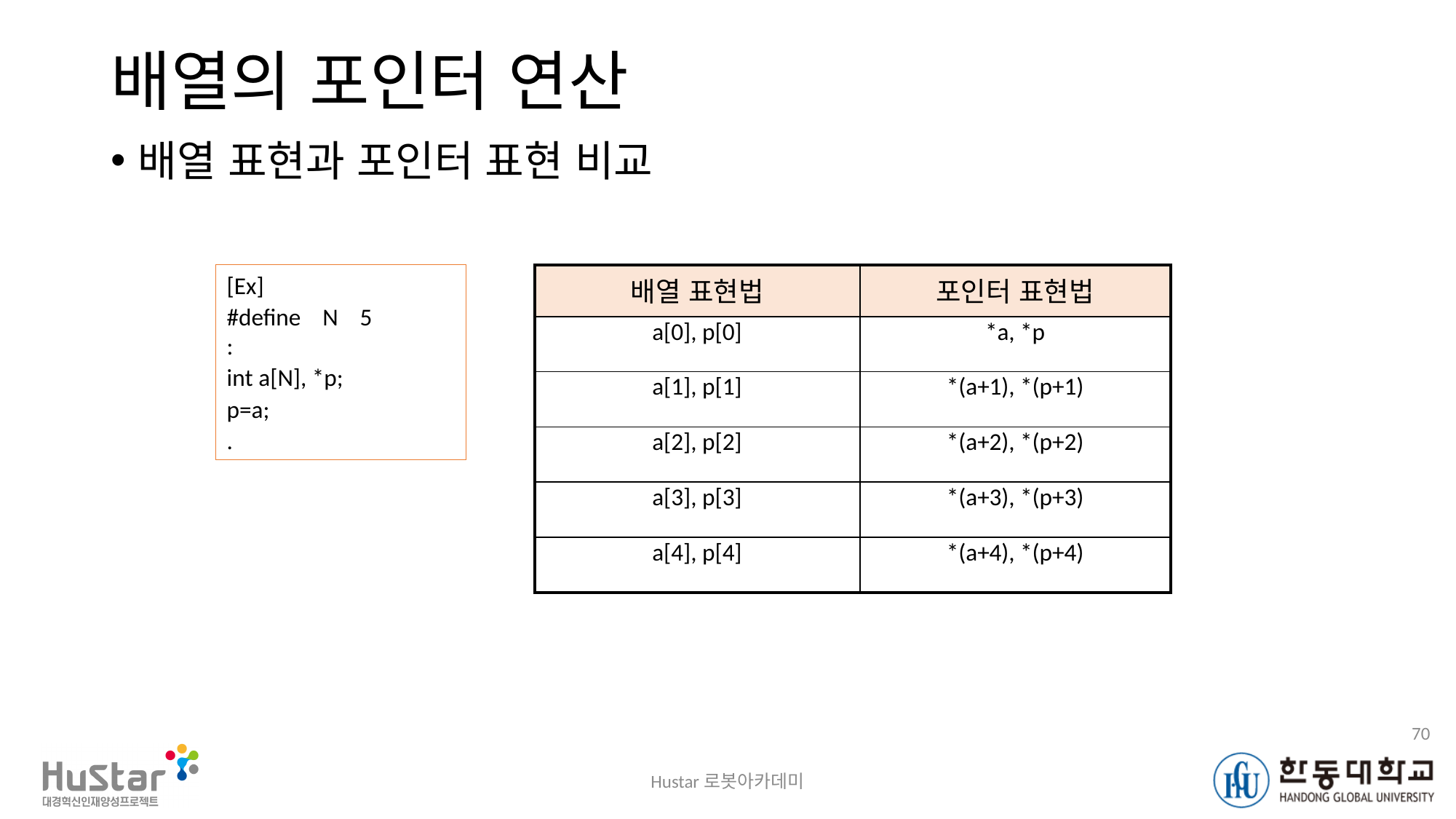

# 배열의 포인터 연산
배열 표현과 포인터 표현 비교
[Ex]
#define    N    5
:
int a[N], *p;
p=a;
.
| 배열 표현법 | 포인터 표현법 |
| --- | --- |
| a[0], p[0] | \*a, \*p |
| a[1], p[1] | \*(a+1), \*(p+1) |
| a[2], p[2] | \*(a+2), \*(p+2) |
| a[3], p[3] | \*(a+3), \*(p+3) |
| a[4], p[4] | \*(a+4), \*(p+4) |
70
Hustar로봇아카데미